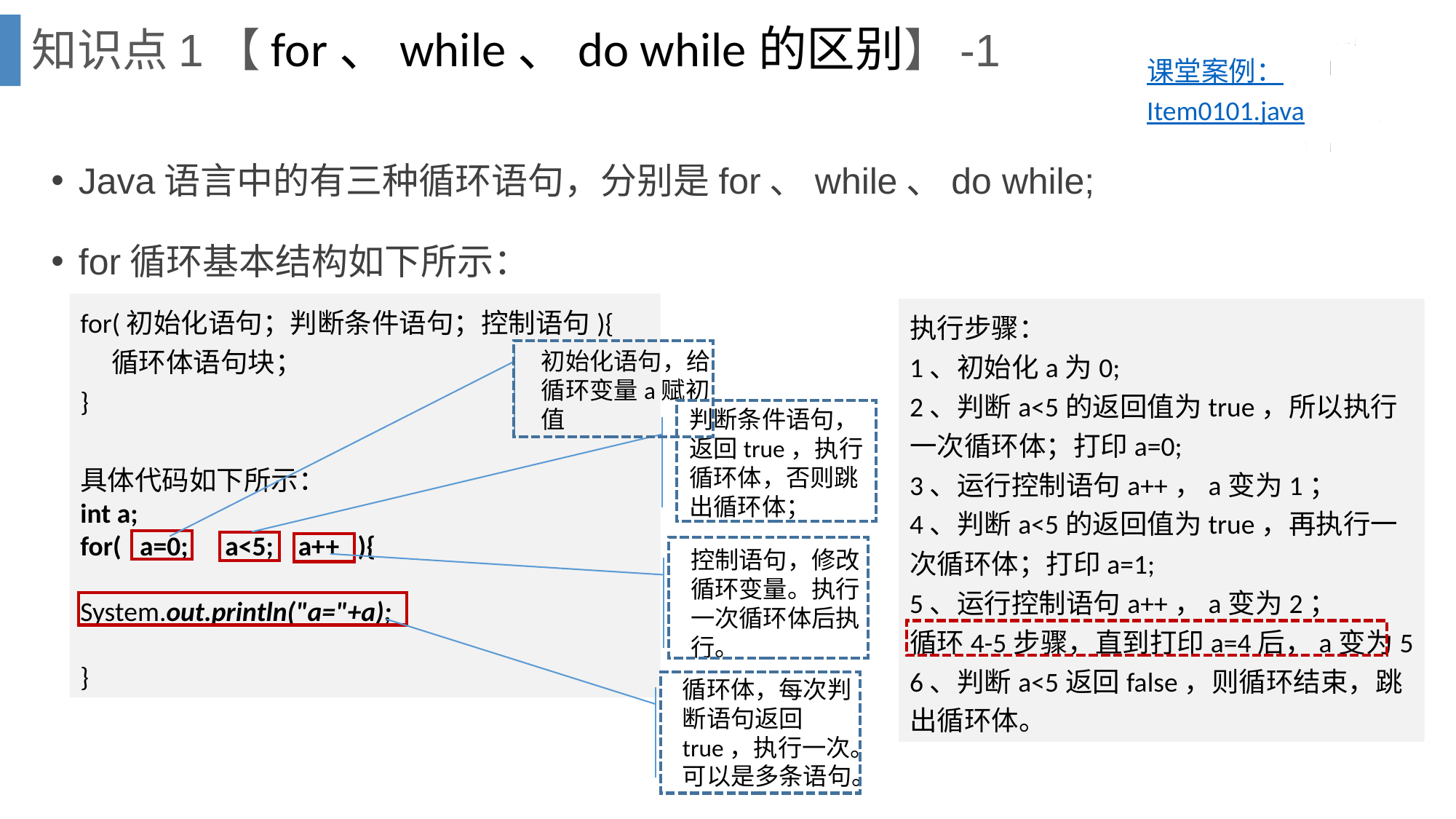

知识点1【for、while、do while的区别】-1
课堂案例：Item0101.java
Java语言中的有三种循环语句，分别是for、while、do while;
for循环基本结构如下所示：

for(初始化语句；判断条件语句；控制语句){
    循环体语句块；
}

具体代码如下所示：
int a;
for(   a=0;      a<5;    a++   ){

System.out.println("a="+a);

}
执行步骤：
1、初始化a为0;
2、判断a<5的返回值为true，所以执行一次循环体；打印a=0;
3、运行控制语句a++，a变为1；
4、判断a<5的返回值为true，再执行一次循环体；打印a=1;
5、运行控制语句a++，a变为2；
循环4-5步骤，直到打印a=4后，a变为5
6、判断a<5返回false，则循环结束，跳出循环体。

初始化语句，给循环变量a赋初值

判断条件语句，返回true，执行循环体，否则跳出循环体；

控制语句，修改循环变量。执行一次循环体后执行。

循环体，每次判断语句返回true，执行一次。可以是多条语句。